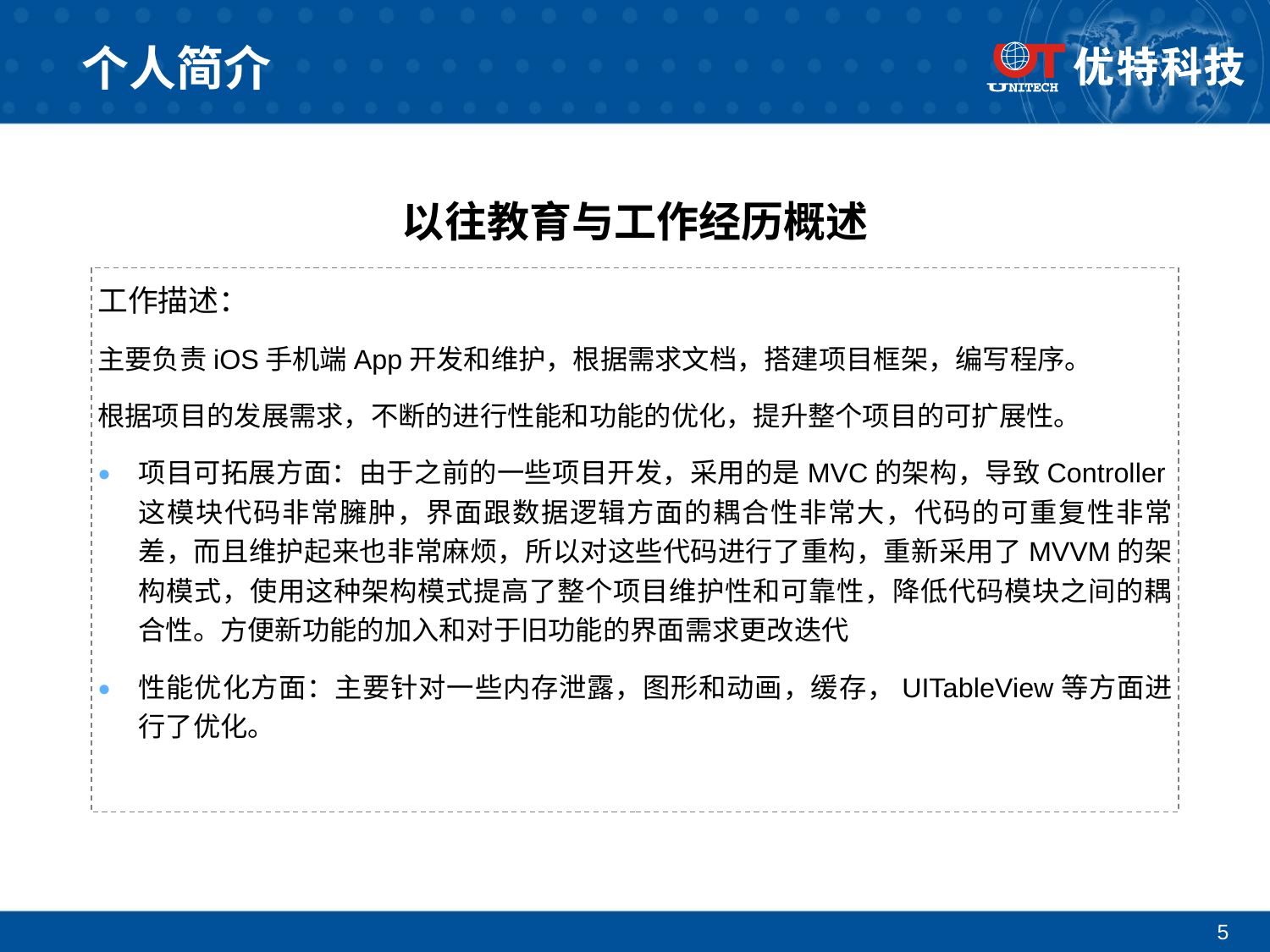

# 个人简介
以往教育与工作经历概述

工作描述：
主要负责iOS手机端App开发和维护，根据需求文档，搭建项目框架，编写程序。
根据项目的发展需求，不断的进行性能和功能的优化，提升整个项目的可扩展性。
项目可拓展方面：由于之前的一些项目开发，采用的是MVC的架构，导致Controller这模块代码非常臃肿，界面跟数据逻辑方面的耦合性非常大，代码的可重复性非常差，而且维护起来也非常麻烦，所以对这些代码进行了重构，重新采用了MVVM的架构模式，使用这种架构模式提高了整个项目维护性和可靠性，降低代码模块之间的耦合性。方便新功能的加入和对于旧功能的界面需求更改迭代
性能优化方面：主要针对一些内存泄露，图形和动画，缓存，UITableView等方面进行了优化。
5